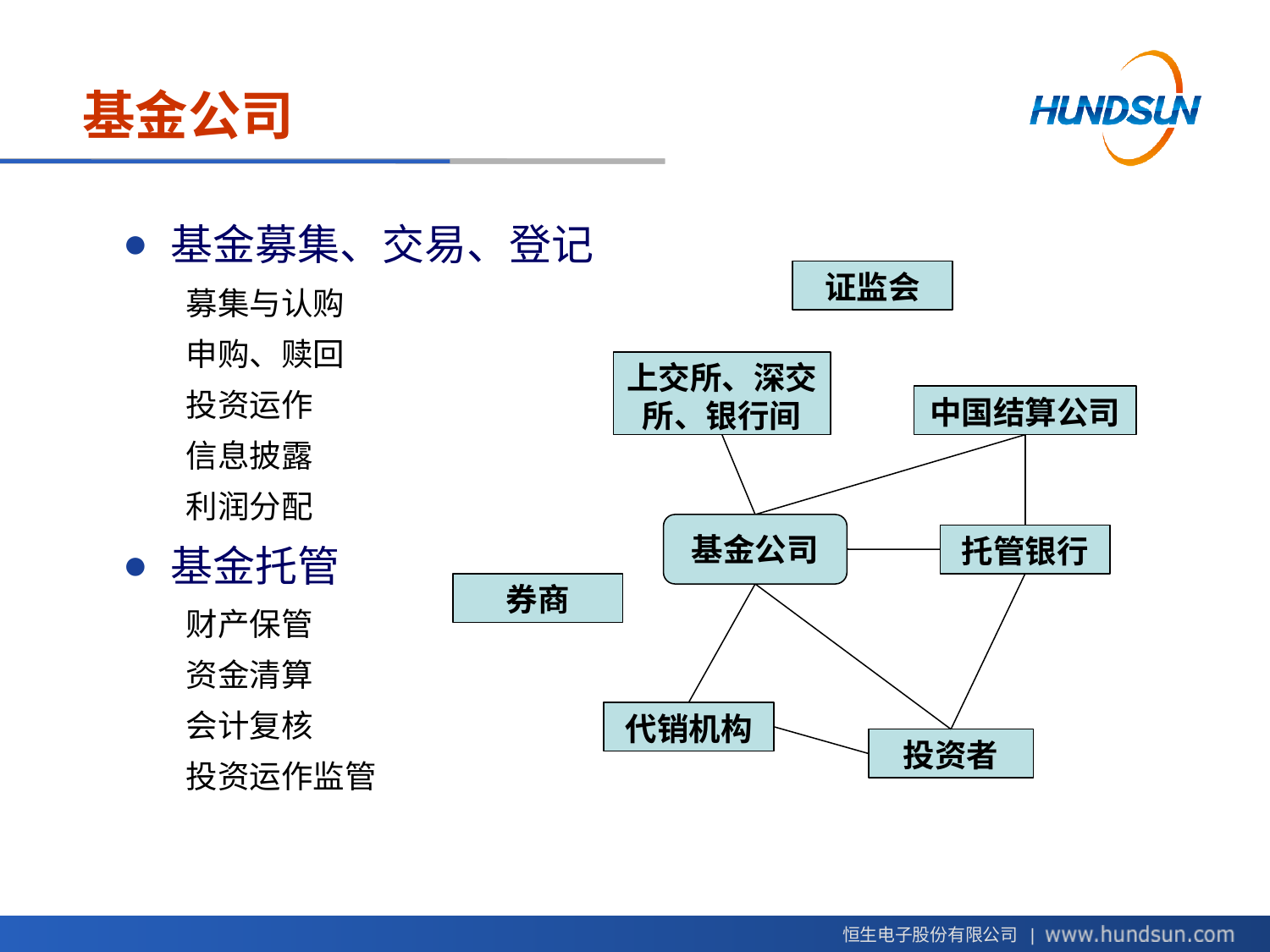

# 基金公司
基金募集、交易、登记
募集与认购
申购、赎回
投资运作
信息披露
利润分配
基金托管
财产保管
资金清算
会计复核
投资运作监管
证监会
上交所、深交所、银行间
中国结算公司
基金公司
托管银行
券商
代销机构
投资者